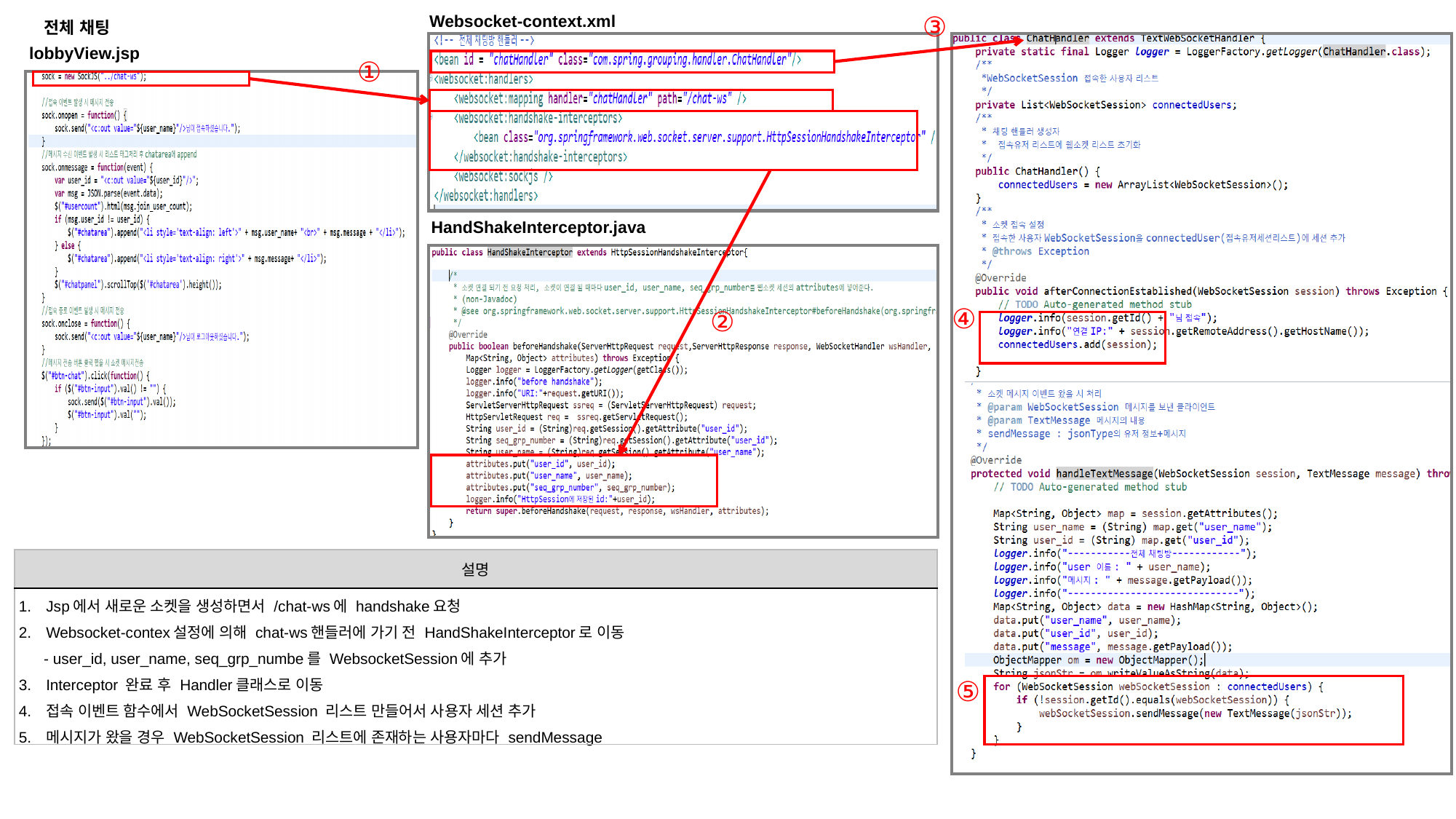

Websocket-context.xml
③
전체 채팅

lobbyView.jsp
①

HandShakeInterceptor.java

④
②

| 설명 |
| --- |
| Jsp에서 새로운 소켓을 생성하면서 /chat-ws에 handshake요청 Websocket-contex설정에 의해 chat-ws핸들러에 가기 전 HandShakeInterceptor로 이동 - user\_id, user\_name, seq\_grp\_numbe를 WebsocketSession에 추가 Interceptor 완료 후 Handler클래스로 이동 접속 이벤트 함수에서 WebSocketSession 리스트 만들어서 사용자 세션 추가 메시지가 왔을 경우 WebSocketSession 리스트에 존재하는 사용자마다 sendMessage |
⑤